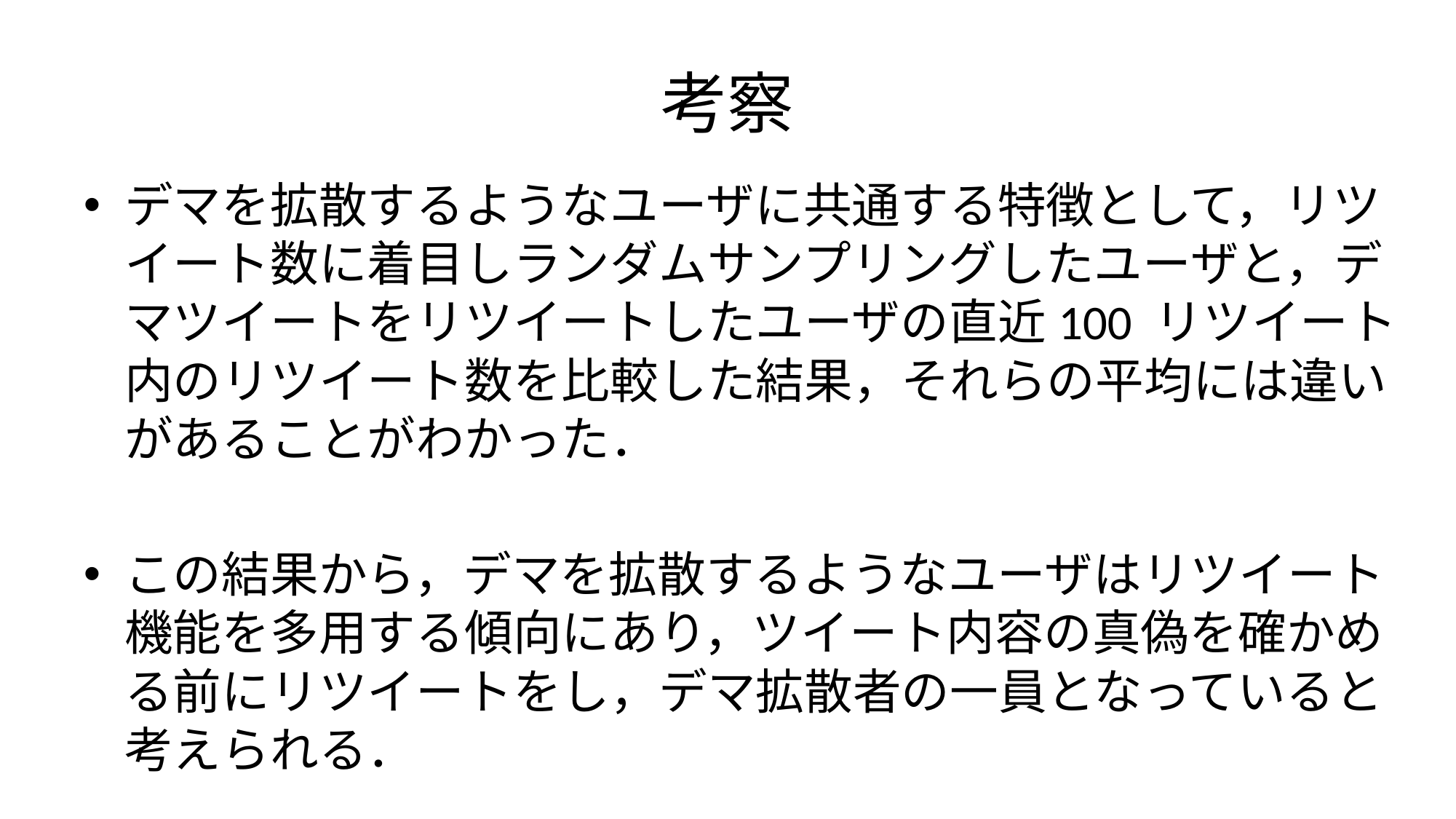

# 考察
デマを拡散するようなユーザに共通する特徴として，リツイート数に着目しランダムサンプリングしたユーザと，デマツイートをリツイートしたユーザの直近100 リツイート内のリツイート数を比較した結果，それらの平均には違いがあることがわかった．

この結果から，デマを拡散するようなユーザはリツイート機能を多用する傾向にあり，ツイート内容の真偽を確かめる前にリツイートをし，デマ拡散者の一員となっていると考えられる．